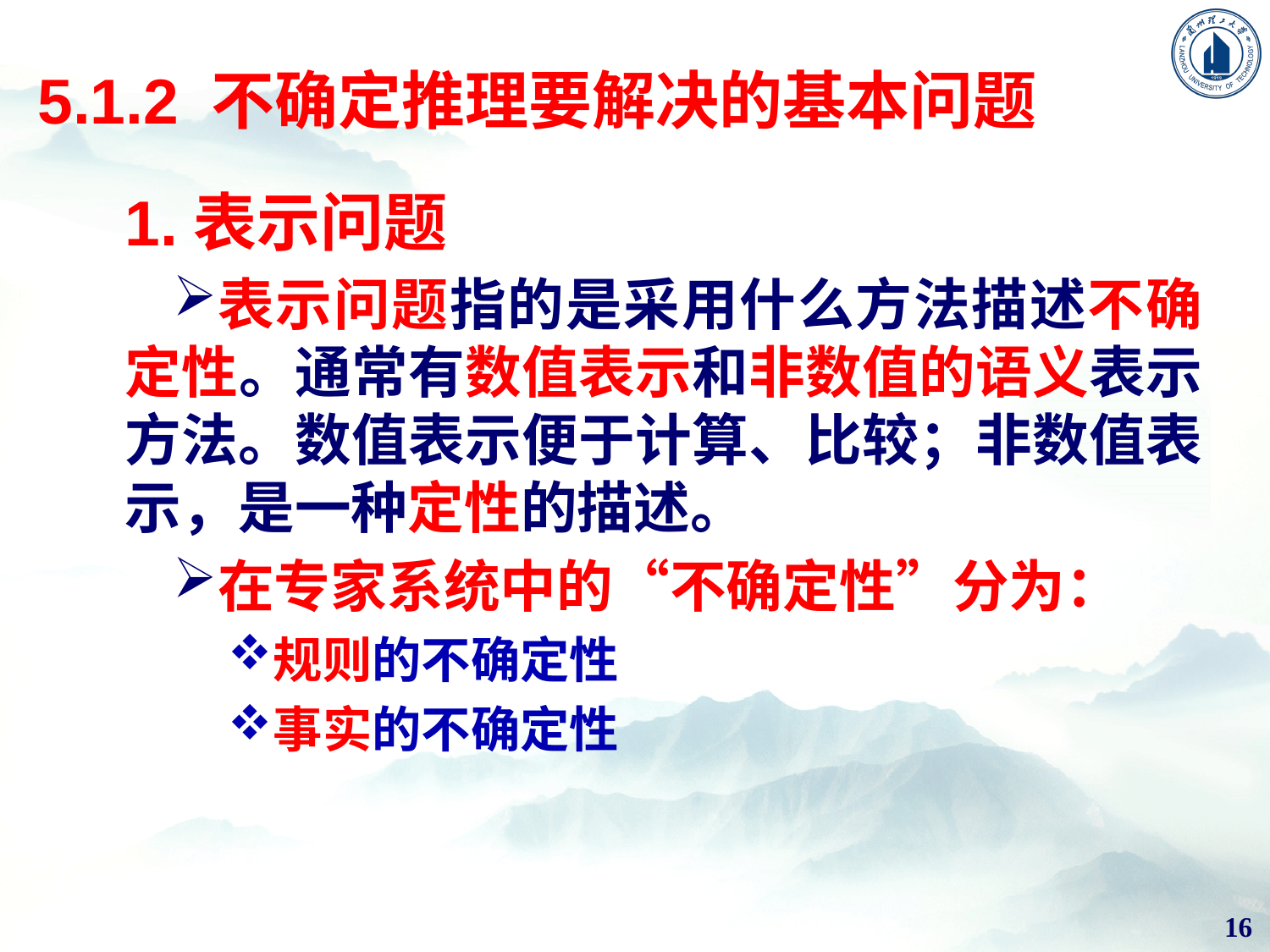

# 5.1.2 不确定推理要解决的基本问题
1.表示问题
表示问题指的是采用什么方法描述不确定性。通常有数值表示和非数值的语义表示方法。数值表示便于计算、比较；非数值表示，是一种定性的描述。
在专家系统中的“不确定性”分为：
规则的不确定性
事实的不确定性
16